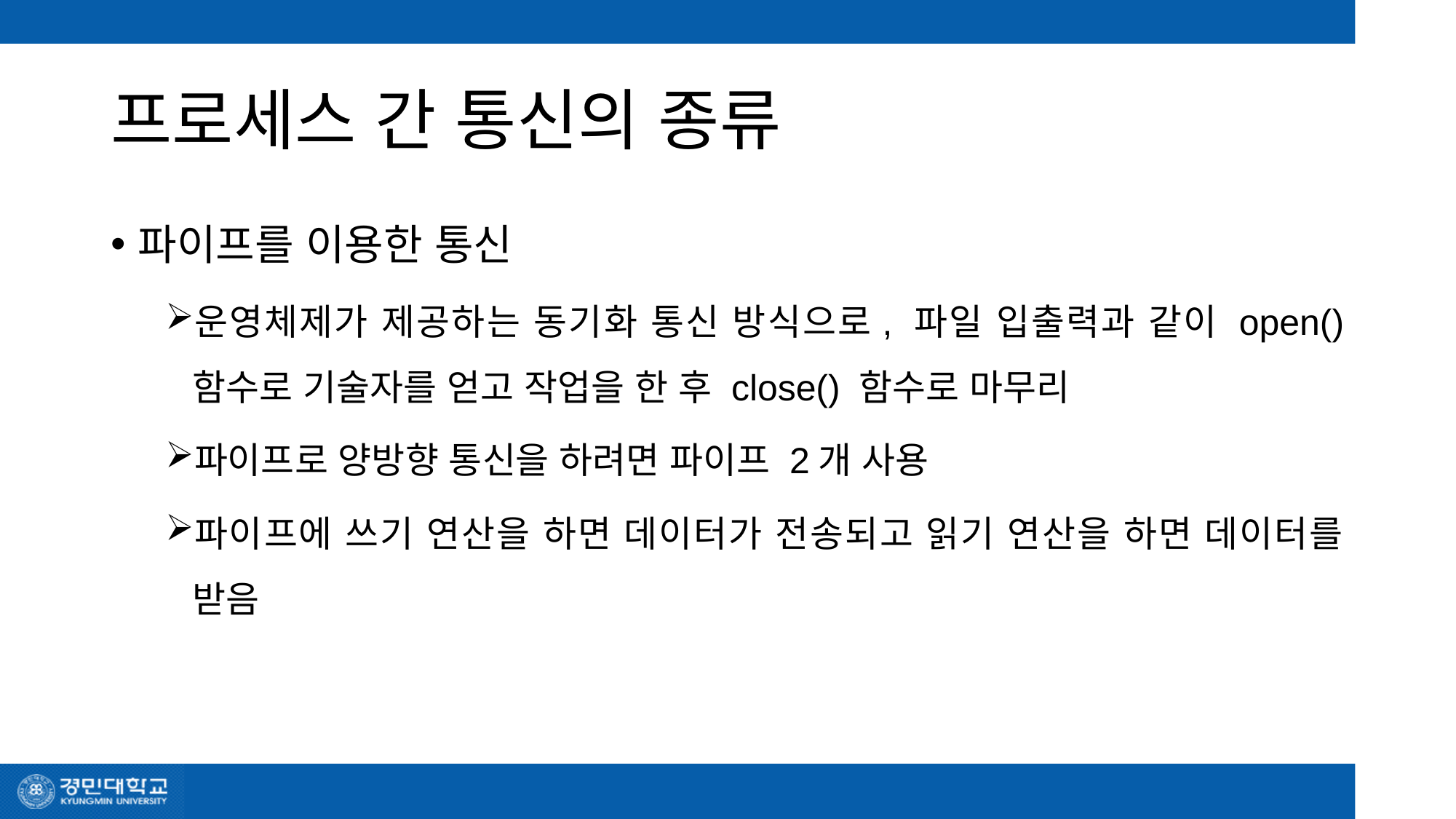

# 프로세스 간 통신의 종류
파이프를 이용한 통신
운영체제가 제공하는 동기화 통신 방식으로, 파일 입출력과 같이 open() 함수로 기술자를 얻고 작업을 한 후 close() 함수로 마무리
파이프로 양방향 통신을 하려면 파이프 2개 사용
파이프에 쓰기 연산을 하면 데이터가 전송되고 읽기 연산을 하면 데이터를 받음